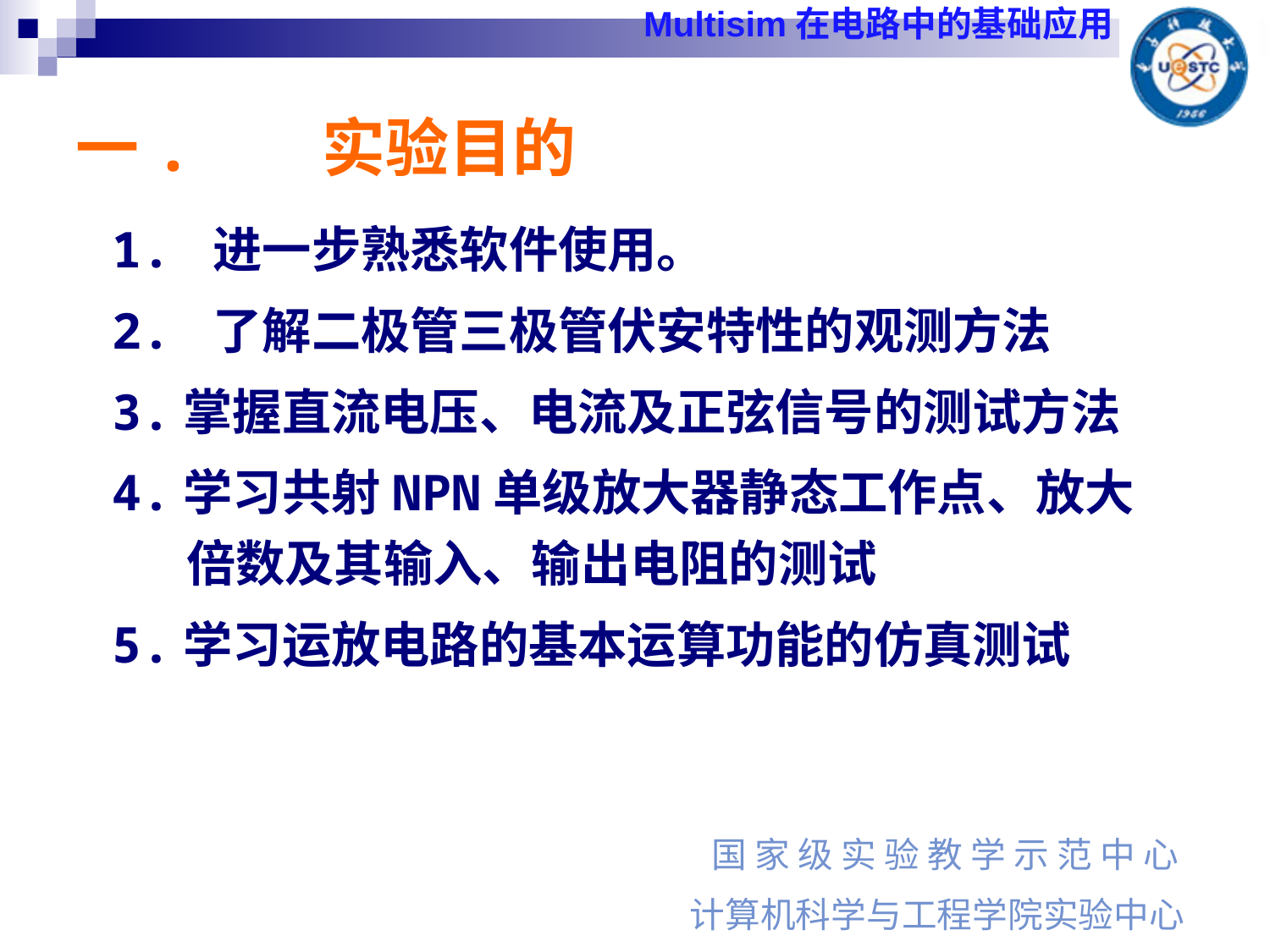

# 一.   实验目的
1. 进一步熟悉软件使用。
2. 了解二极管三极管伏安特性的观测方法
3.掌握直流电压、电流及正弦信号的测试方法
4.学习共射NPN单级放大器静态工作点、放大倍数及其输入、输出电阻的测试
5.学习运放电路的基本运算功能的仿真测试